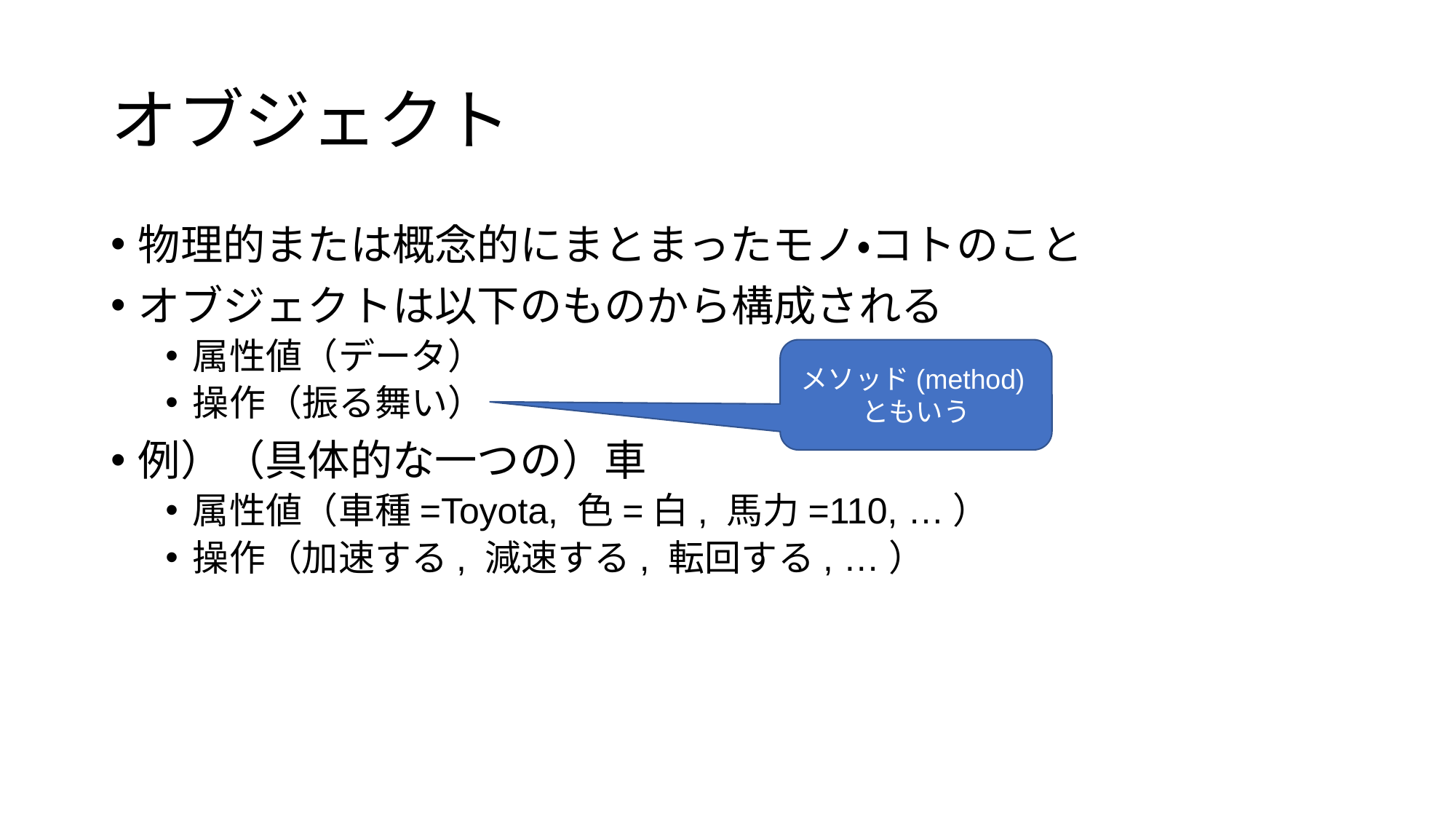

# オブジェクト
物理的または概念的にまとまったモノ・コトのこと
オブジェクトは以下のものから構成される
属性値（データ）
操作（振る舞い）
例）（具体的な一つの）車
属性値（車種=Toyota, 色=白, 馬力=110, …）
操作（加速する, 減速する, 転回する, …）
メソッド(method)ともいう